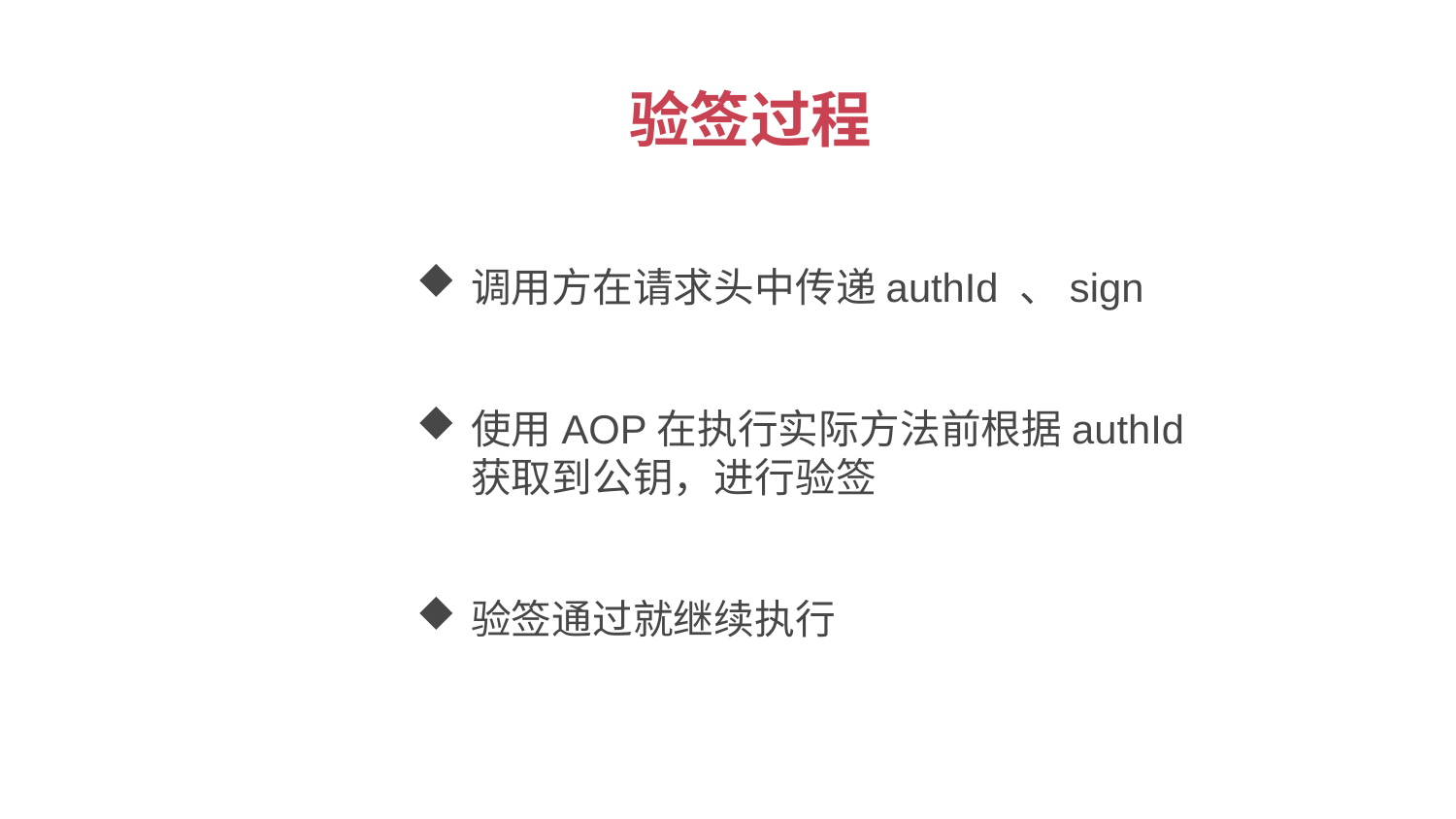

验签过程
调用方在请求头中传递authId 、sign
使用AOP在执行实际方法前根据authId获取到公钥，进行验签
验签通过就继续执行